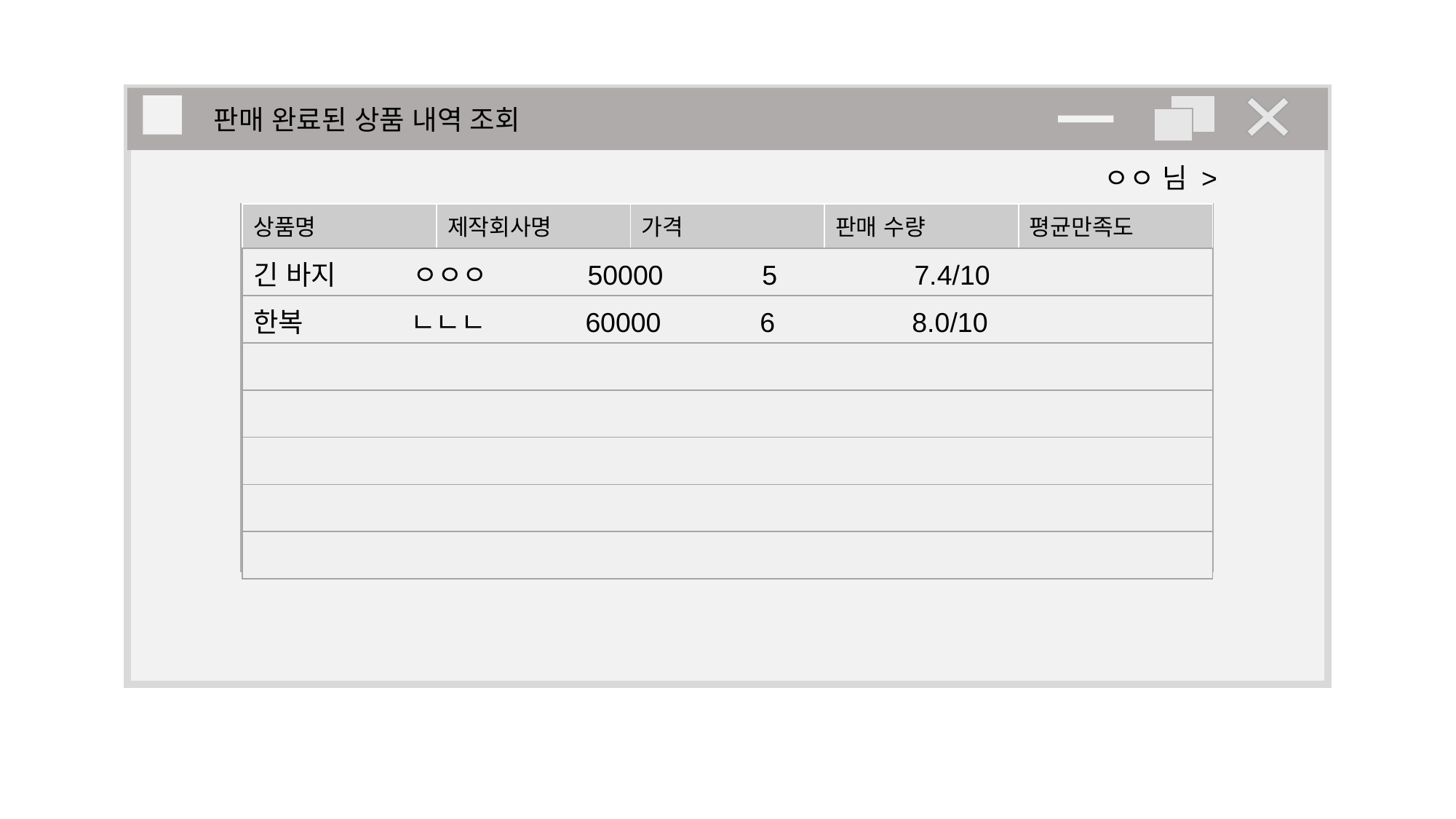

판매 완료된 상품 내역 조회
ㅇㅇ 님 >

| 상품명 | 제작회사명 | 가격 | 판매 수량 | 평균만족도 |
| --- | --- | --- | --- | --- |
| 긴 바지 ㅇㅇㅇ 50000 5 7.4/10 |
| --- |
| 한복 ㄴㄴㄴ 60000 6 8.0/10 |
|  |
|  |
|  |
|  |
|  |